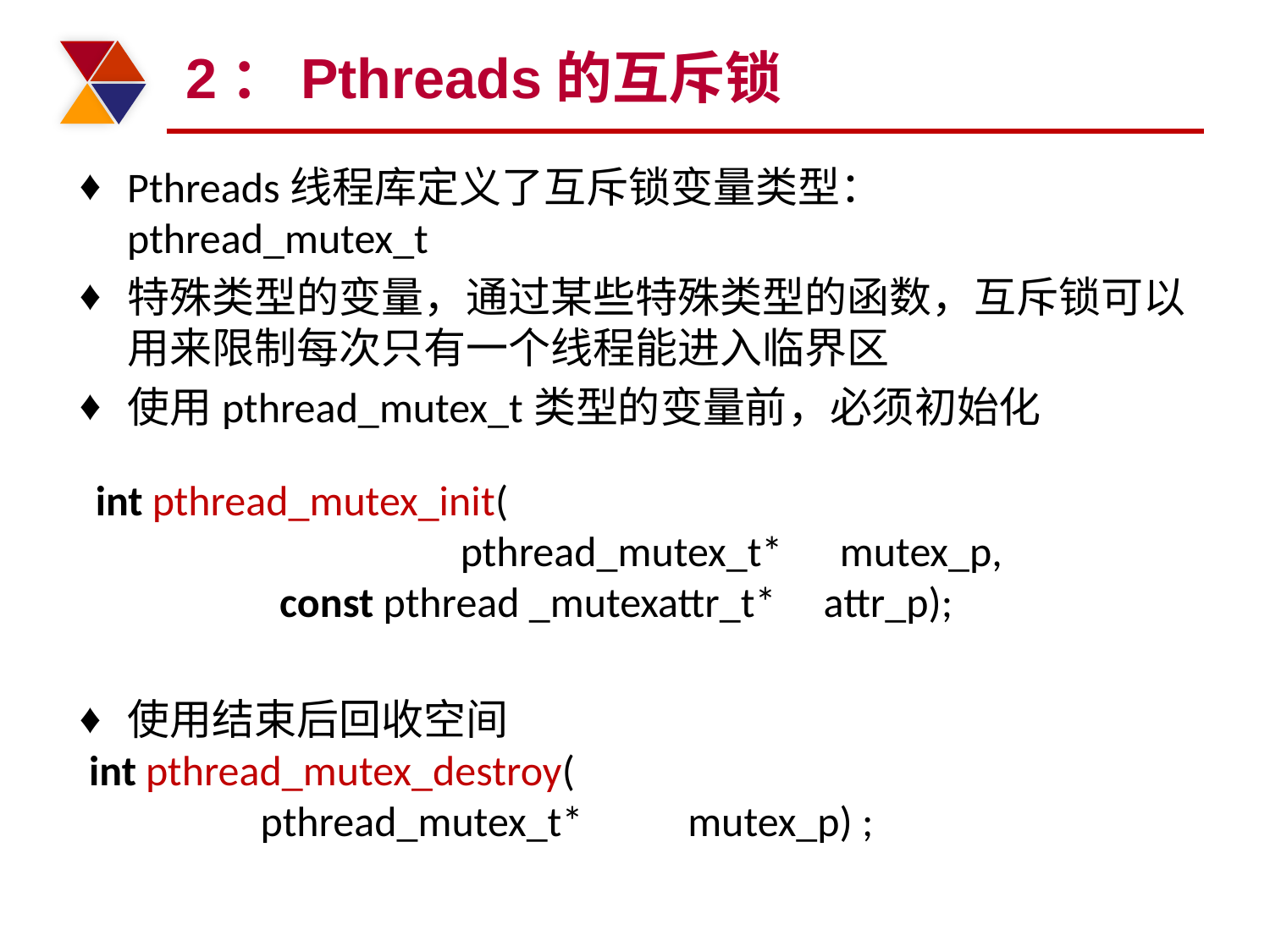

# 2：Pthreads的互斥锁
Pthreads线程库定义了互斥锁变量类型：pthread_mutex_t
特殊类型的变量，通过某些特殊类型的函数，互斥锁可以用来限制每次只有一个线程能进入临界区
使用pthread_mutex_t类型的变量前，必须初始化

  int pthread_mutex_init(
                                        pthread_mutex_t*      mutex_p,
                     const pthread _mutexattr_t*     attr_p);

使用结束后回收空间
 int pthread_mutex_destroy(
                   pthread_mutex_t*           mutex_p) ;